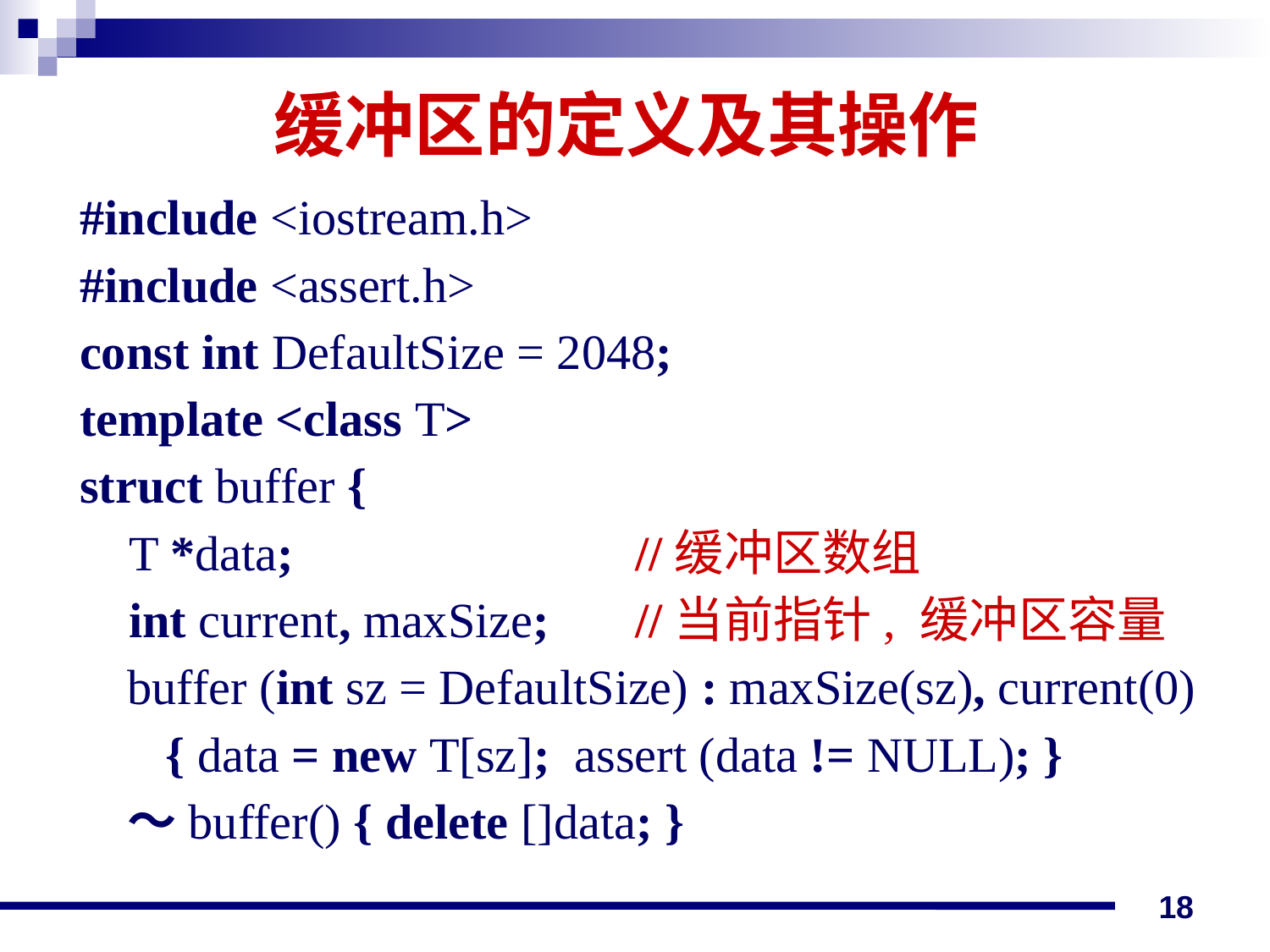

# 缓冲区的定义及其操作
#include <iostream.h>
#include <assert.h>
const int DefaultSize = 2048;
template <class T>
struct buffer {
    T *data;			//缓冲区数组
    int current, maxSize;	//当前指针, 缓冲区容量
	buffer (int sz = DefaultSize) : maxSize(sz), current(0)
       { data = new T[sz];  assert (data != NULL); }
	～buffer() { delete []data; }
18